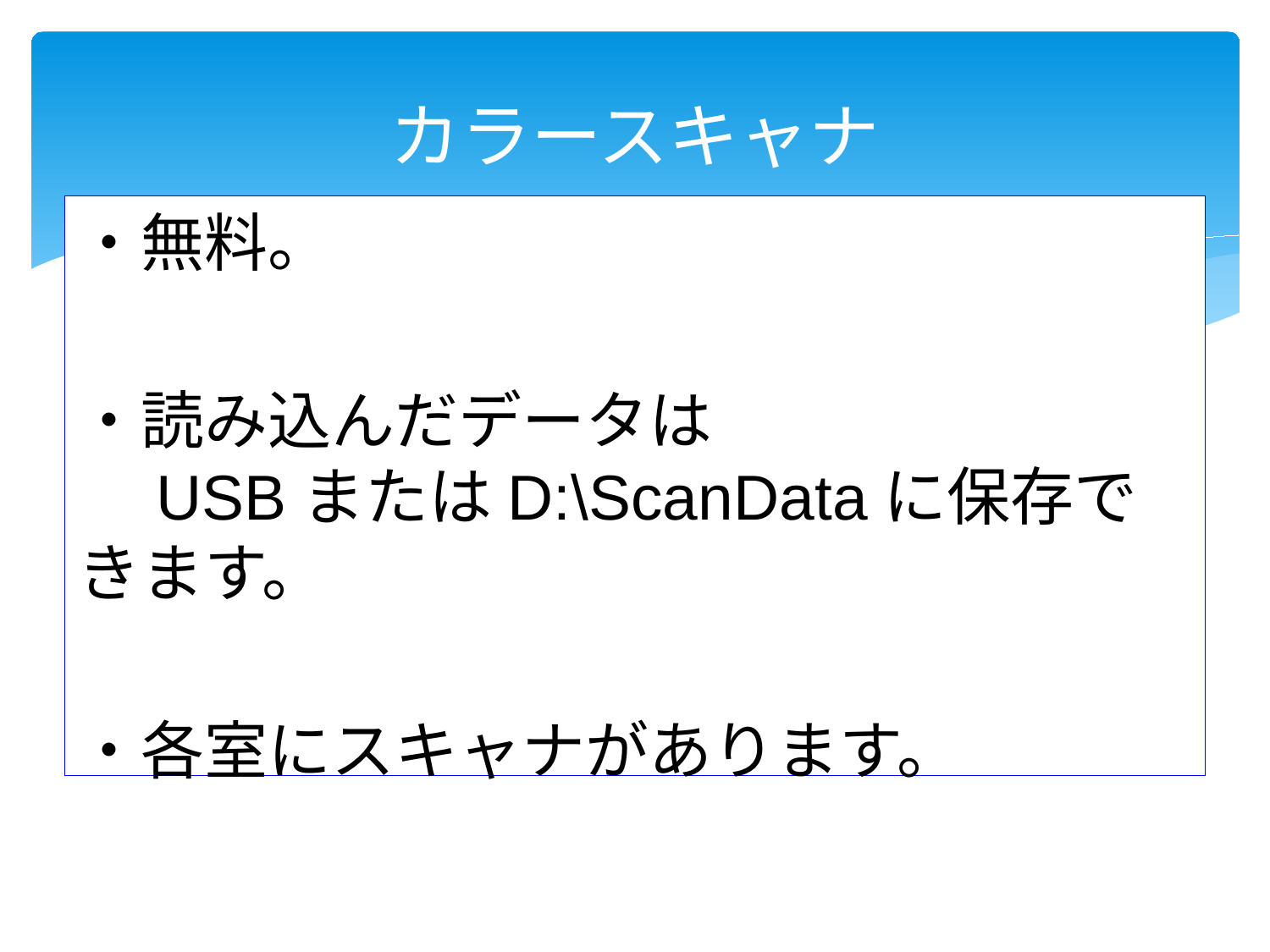

# カラースキャナ
・無料。

・読み込んだデータは
　USBまたはD:\ScanDataに保存できます。

・各室にスキャナがあります。